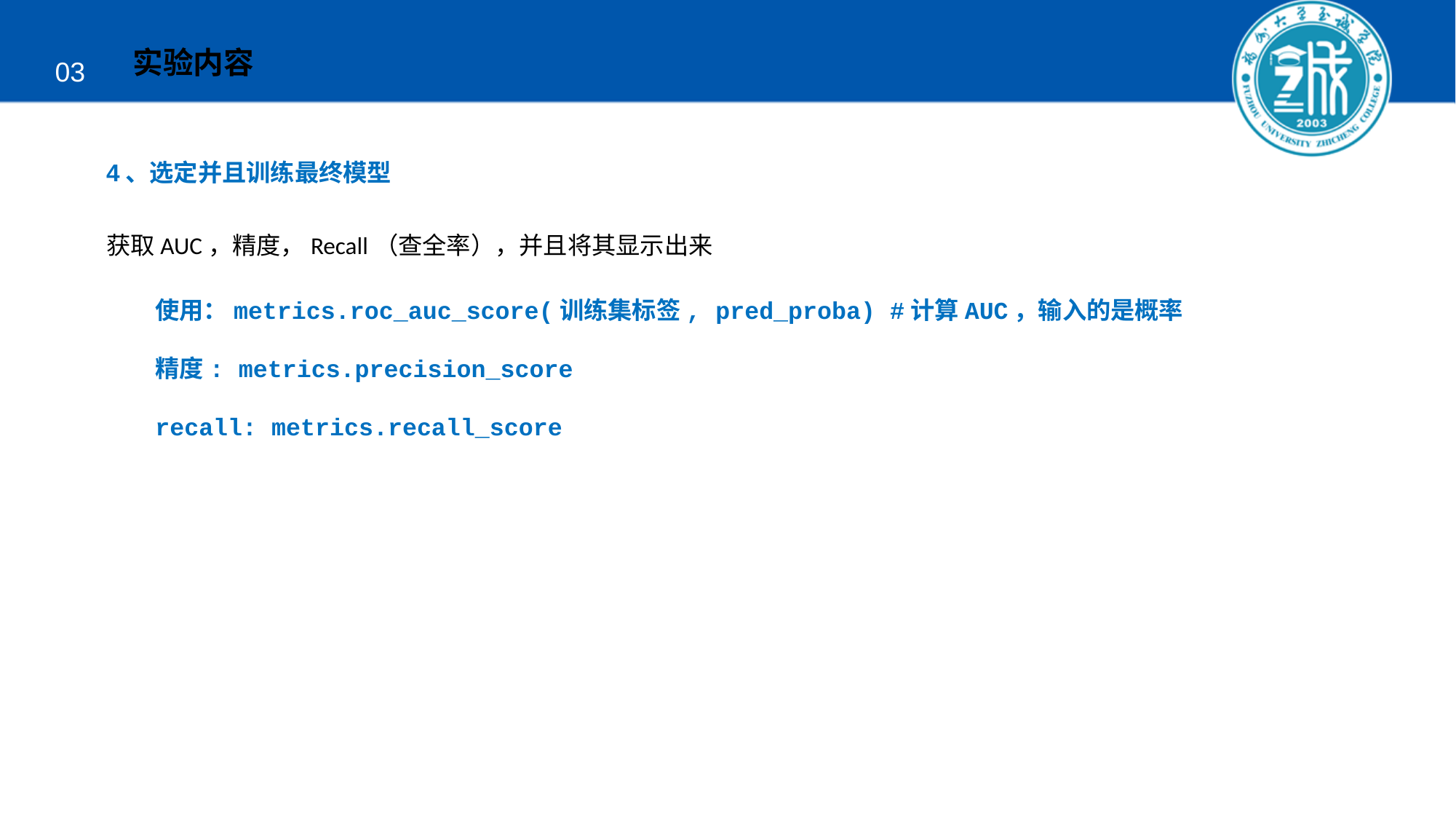

实验内容
03
4、选定并且训练最终模型
获取AUC，精度，Recall（查全率），并且将其显示出来
使用：metrics.roc_auc_score(训练集标签, pred_proba) #计算AUC，输入的是概率
精度: metrics.precision_score
recall: metrics.recall_score